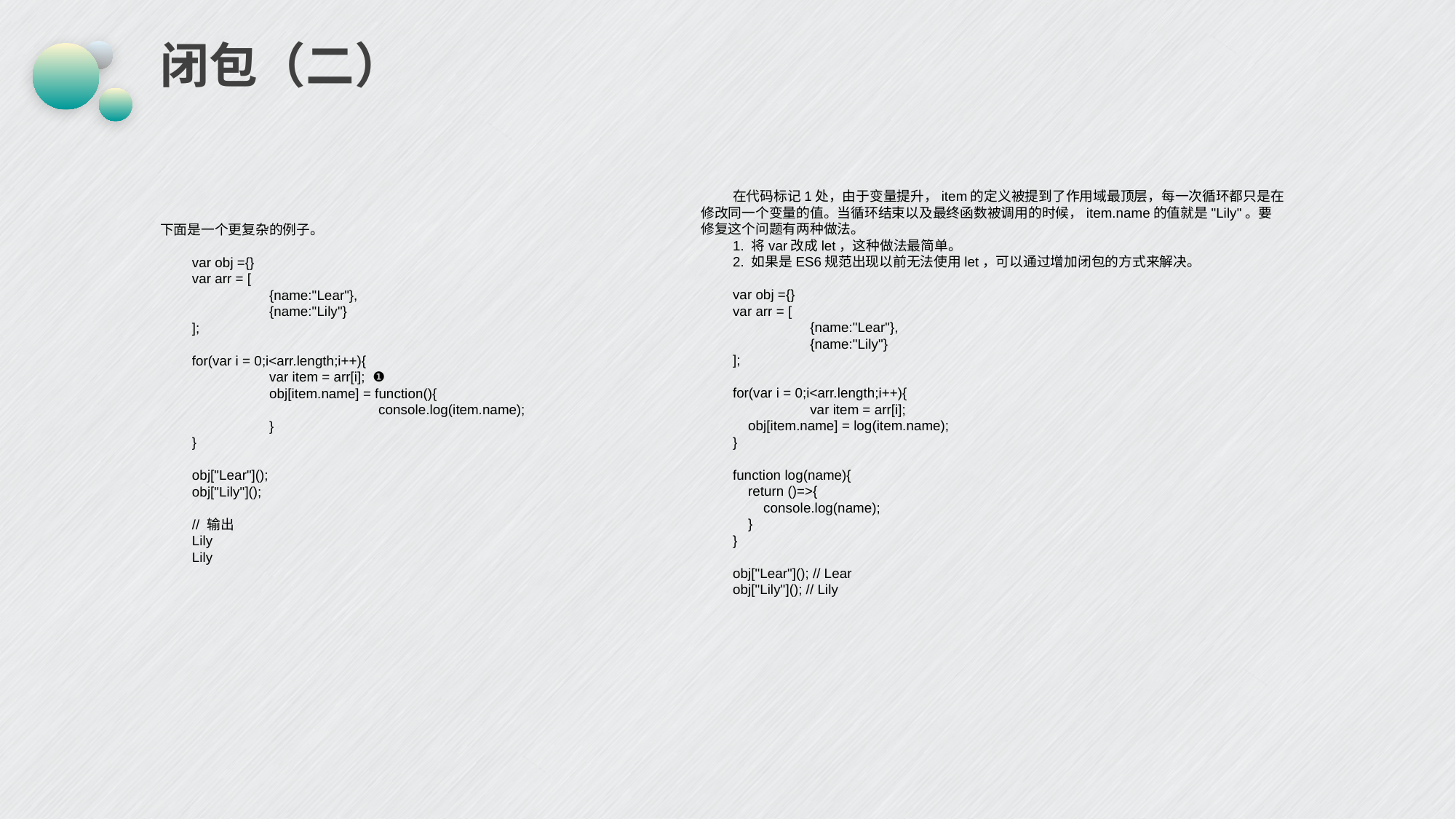

# 闭包（二）

在代码标记1处，由于变量提升，item的定义被提到了作用域最顶层，每一次循环都只是在修改同一个变量的值。当循环结束以及最终函数被调用的时候，item.name的值就是"Lily"。要修复这个问题有两种做法。
1. 将var改成let，这种做法最简单。
2. 如果是ES6规范出现以前无法使用let，可以通过增加闭包的方式来解决。
var obj ={}var arr = [	{name:"Lear"},	{name:"Lily"}]; for(var i = 0;i<arr.length;i++){	var item = arr[i];    obj[item.name] = log(item.name);} function log(name){    return ()=>{        console.log(name);    }} obj["Lear"](); // Learobj["Lily"](); // Lily
下面是一个更复杂的例子。
var obj ={}var arr = [	{name:"Lear"},	{name:"Lily"}]; for(var i = 0;i<arr.length;i++){	var item = arr[i];  ❶	obj[item.name] = function(){		console.log(item.name);	}} obj["Lear"](); obj["Lily"]();  // 输出
LilyLily